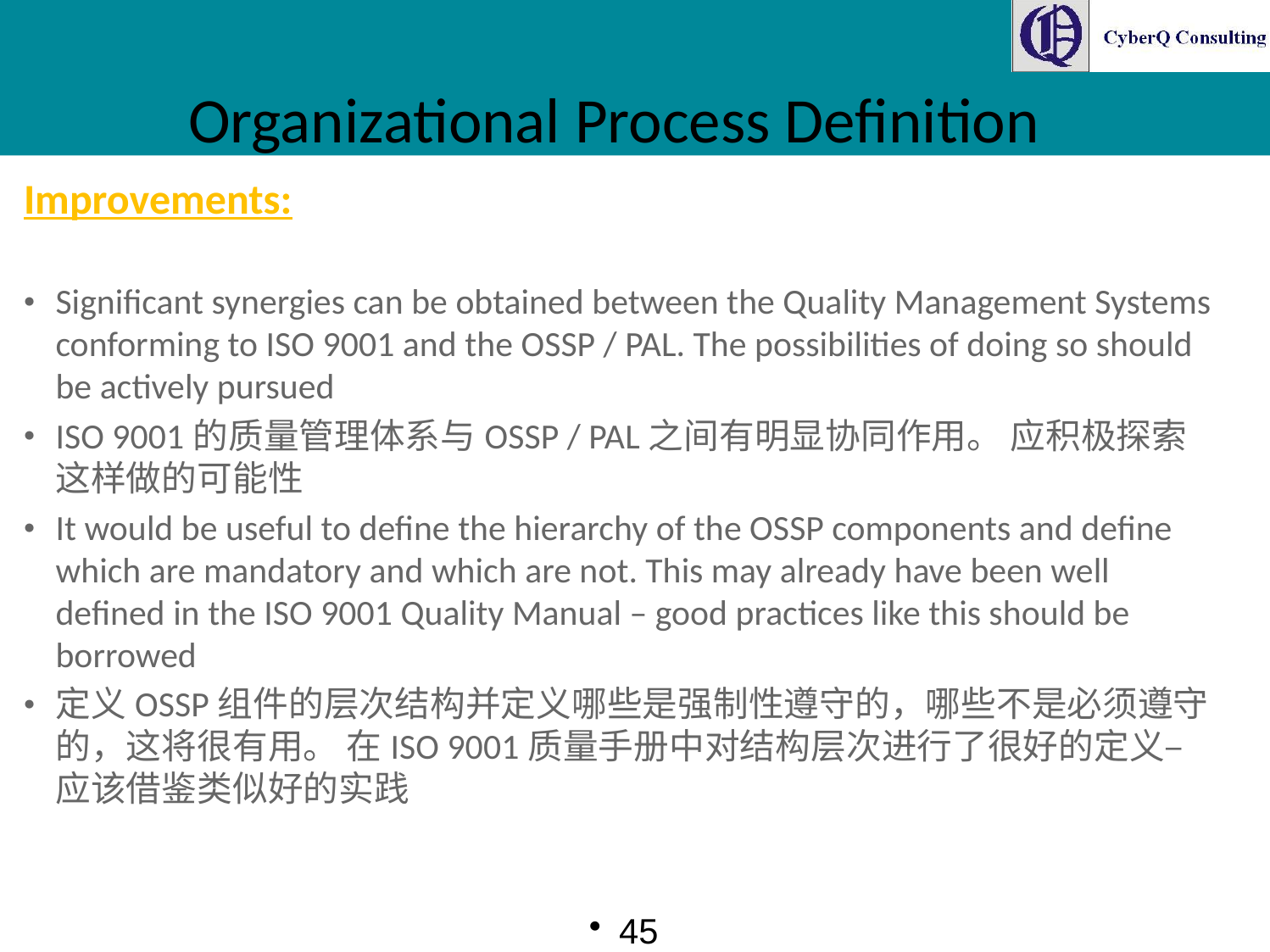

# Organizational Process Definition
Improvements:

Significant synergies can be obtained between the Quality Management Systems conforming to ISO 9001 and the OSSP / PAL. The possibilities of doing so should be actively pursued
ISO 9001的质量管理体系与OSSP / PAL之间有明显协同作用。 应积极探索这样做的可能性
It would be useful to define the hierarchy of the OSSP components and define which are mandatory and which are not. This may already have been well defined in the ISO 9001 Quality Manual – good practices like this should be borrowed
定义OSSP组件的层次结构并定义哪些是强制性遵守的，哪些不是必须遵守的，这将很有用。 在ISO 9001质量手册中对结构层次进行了很好的定义–应该借鉴类似好的实践
45